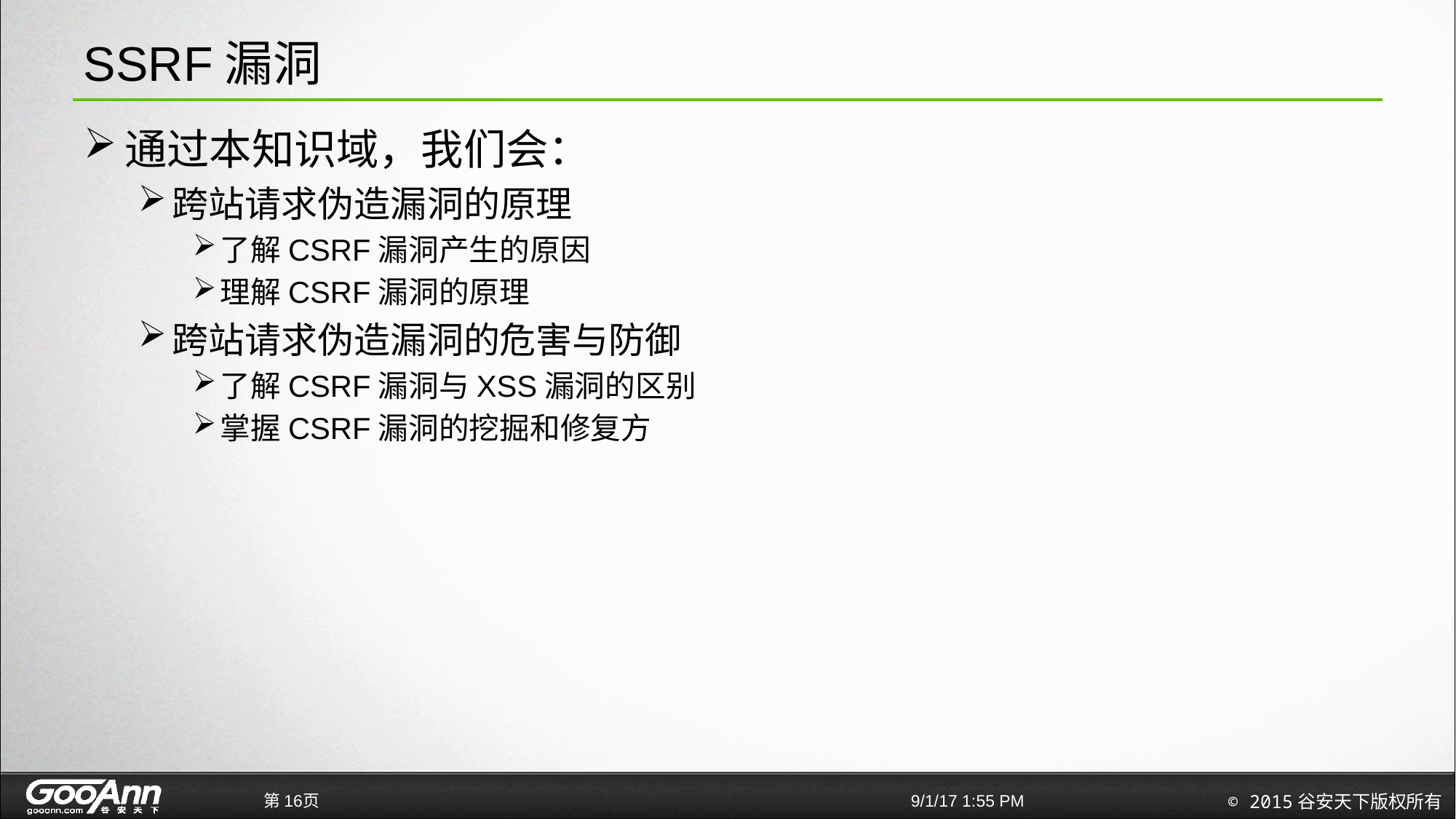

# SSRF漏洞
通过本知识域，我们会：
跨站请求伪造漏洞的原理
了解CSRF漏洞产生的原因
理解CSRF漏洞的原理
跨站请求伪造漏洞的危害与防御
了解CSRF漏洞与XSS漏洞的区别
掌握CSRF漏洞的挖掘和修复方